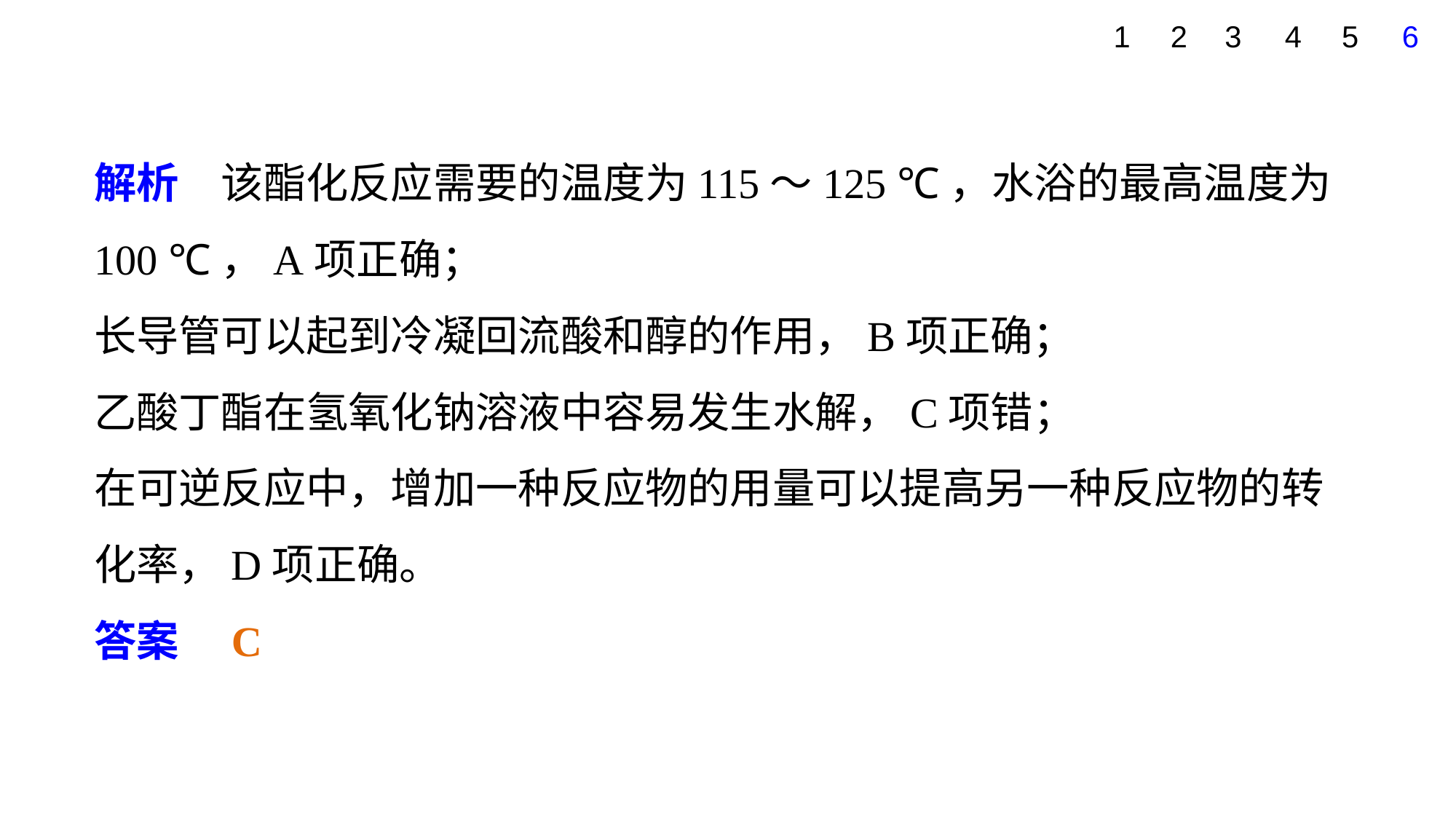

1
2
3
4
5
6
解析　该酯化反应需要的温度为115～125 ℃，水浴的最高温度为
100 ℃，A项正确；
长导管可以起到冷凝回流酸和醇的作用，B项正确；
乙酸丁酯在氢氧化钠溶液中容易发生水解，C项错；
在可逆反应中，增加一种反应物的用量可以提高另一种反应物的转化率，D项正确。
答案　C